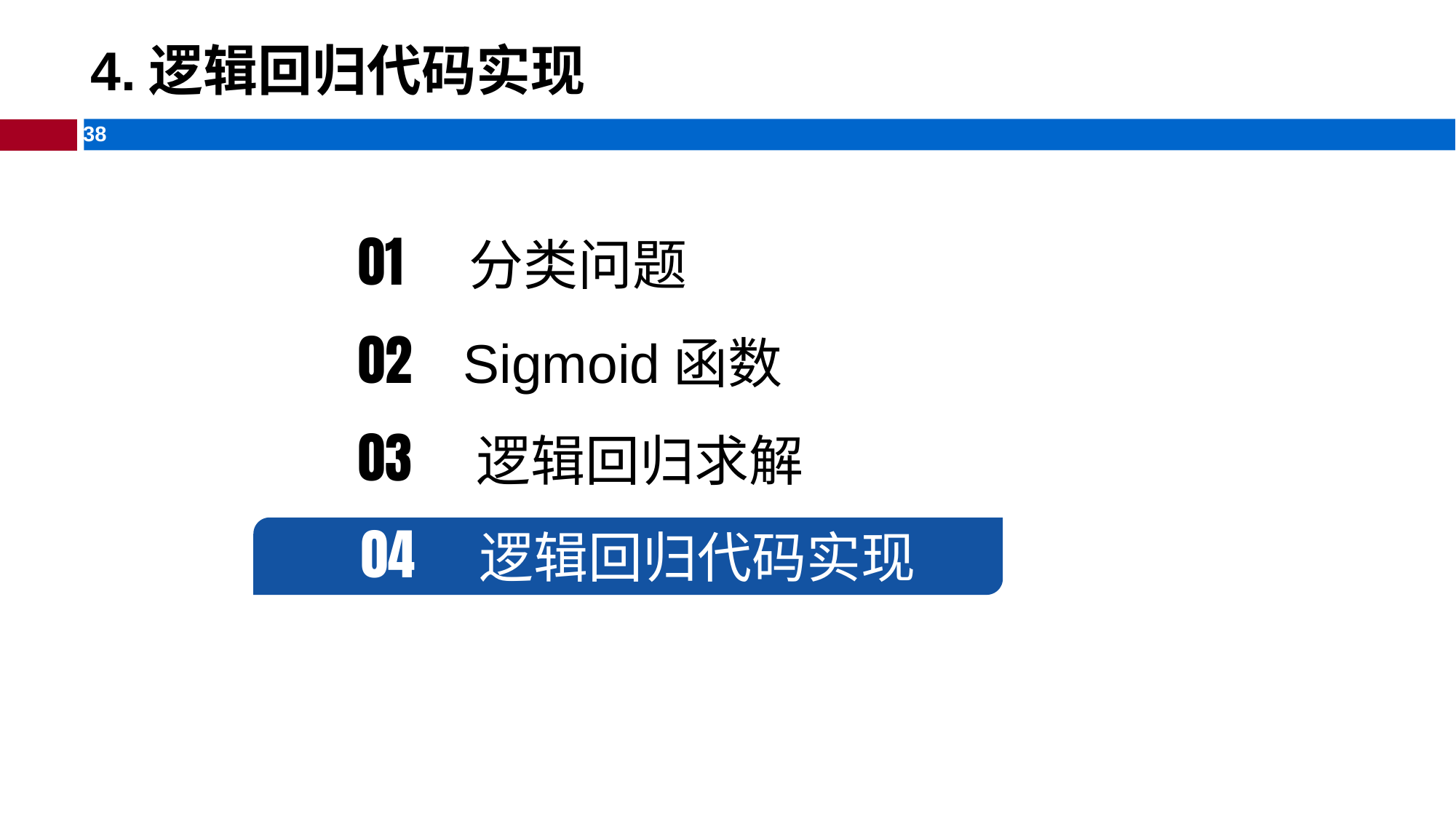

# 4.逻辑回归代码实现
01    分类问题
02    Sigmoid函数
03    逻辑回归求解

04    逻辑回归代码实现